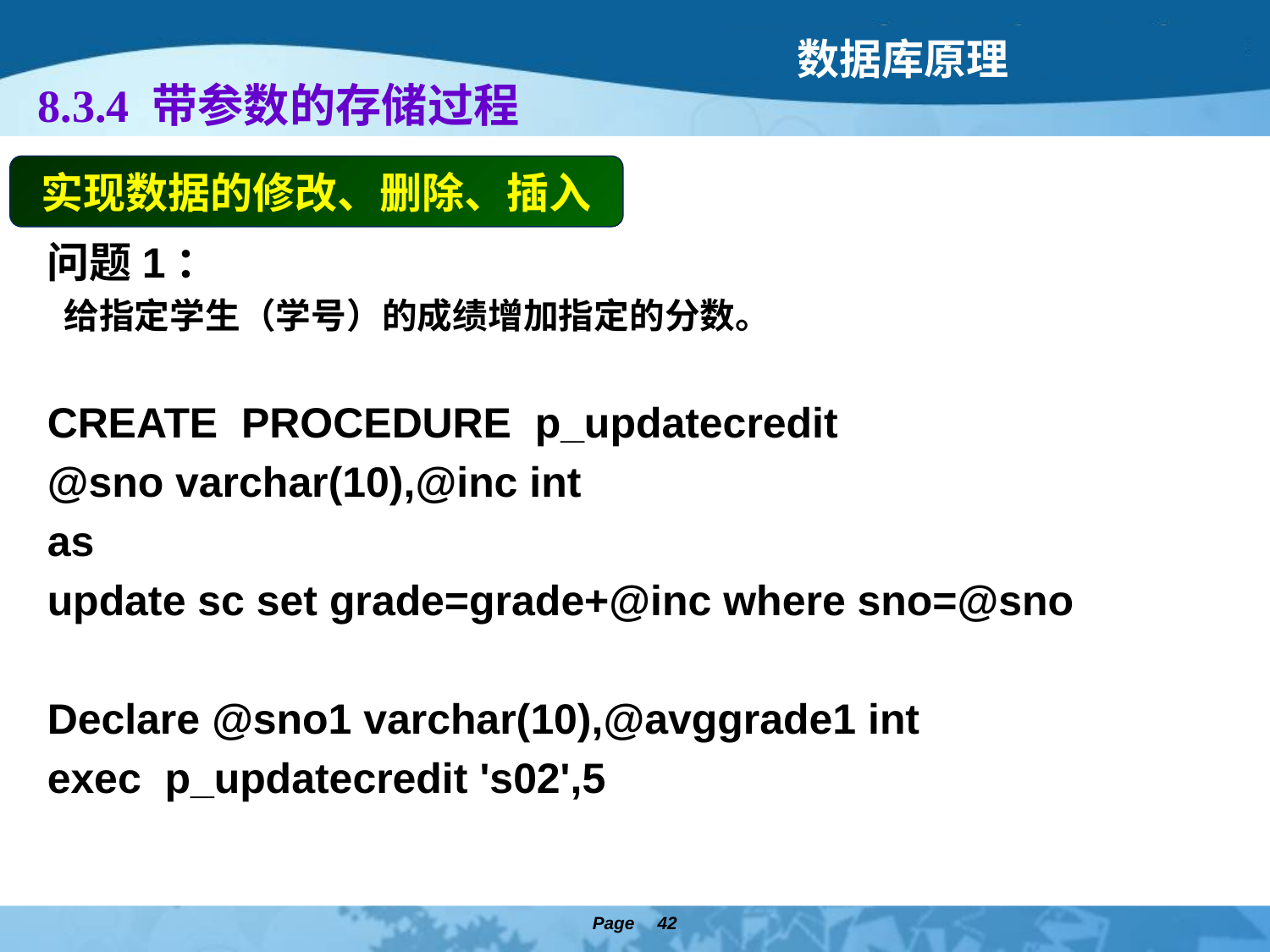

# 8.3.4 带参数的存储过程

实现数据的修改、删除、插入
问题1：
 给指定学生（学号）的成绩增加指定的分数。
CREATE  PROCEDURE  p_updatecredit
@sno varchar(10),@inc int
as
update sc set grade=grade+@inc where sno=@sno

Declare @sno1 varchar(10),@avggrade1 int
exec  p_updatecredit 's02',5